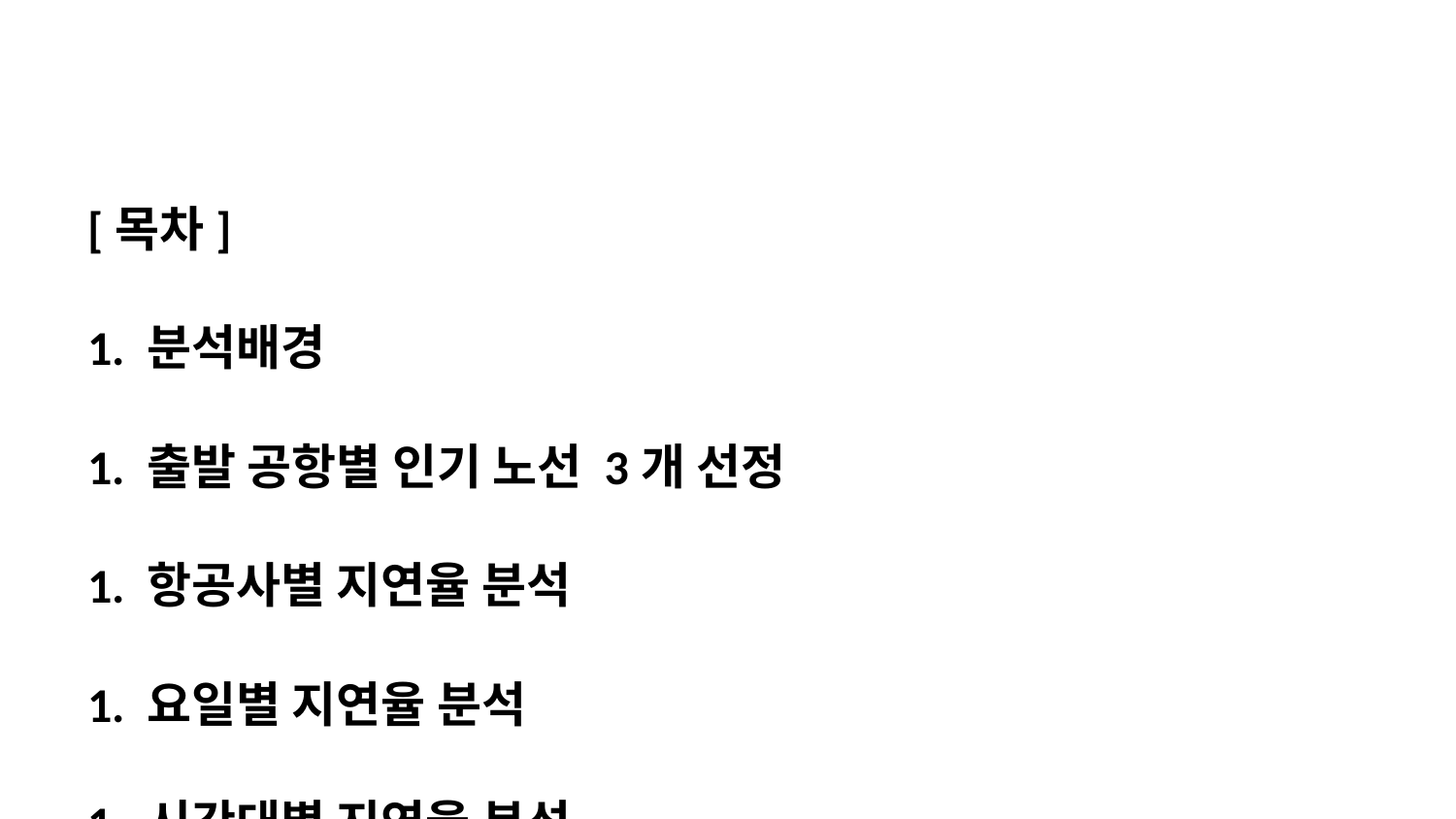

[목차]
1. 분석배경
1. 출발 공항별 인기 노선 3개 선정
1. 항공사별 지연율 분석
1. 요일별 지연율 분석
1. 시간대별 지연율 분석